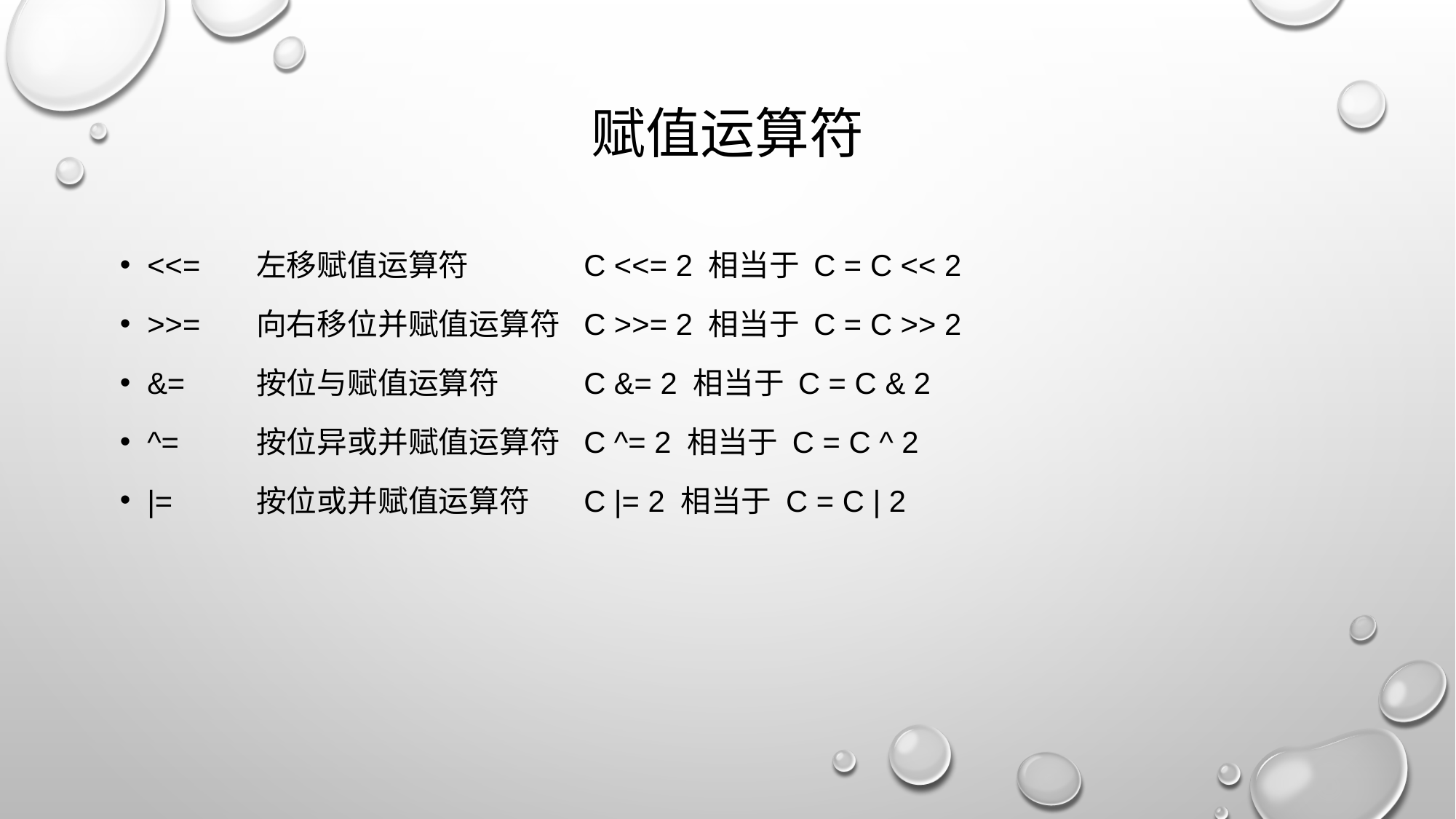

# 赋值运算符
<<=	左移赋值运算符		C <<= 2 相当于 C = C << 2
>>=	向右移位并赋值运算符	C >>= 2 相当于 C = C >> 2
&=	按位与赋值运算符	C &= 2 相当于 C = C & 2
^=	按位异或并赋值运算符	C ^= 2 相当于 C = C ^ 2
|=	按位或并赋值运算符	C |= 2 相当于 C = C | 2